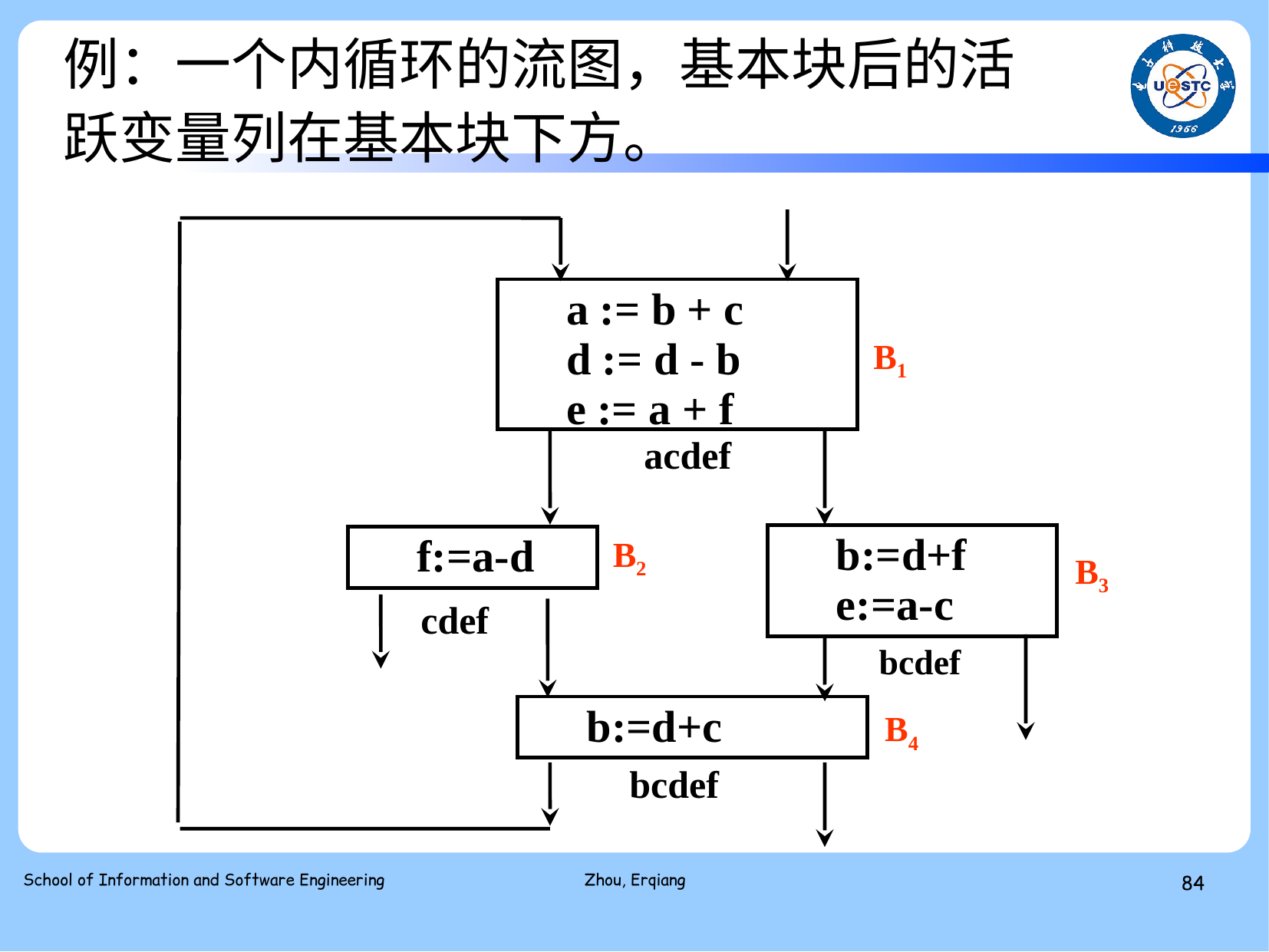

# 例：一个内循环的流图，基本块后的活跃变量列在基本块下方。

a := b + c
d := d - b
e := a + f
B1
acdef

b:=d+f
e:=a-c
B2
f:=a-d
B3

cdef

bcdef

b:=d+c
B4
bcdef

 School of Information and Software Engineering
Zhou, Erqiang
84